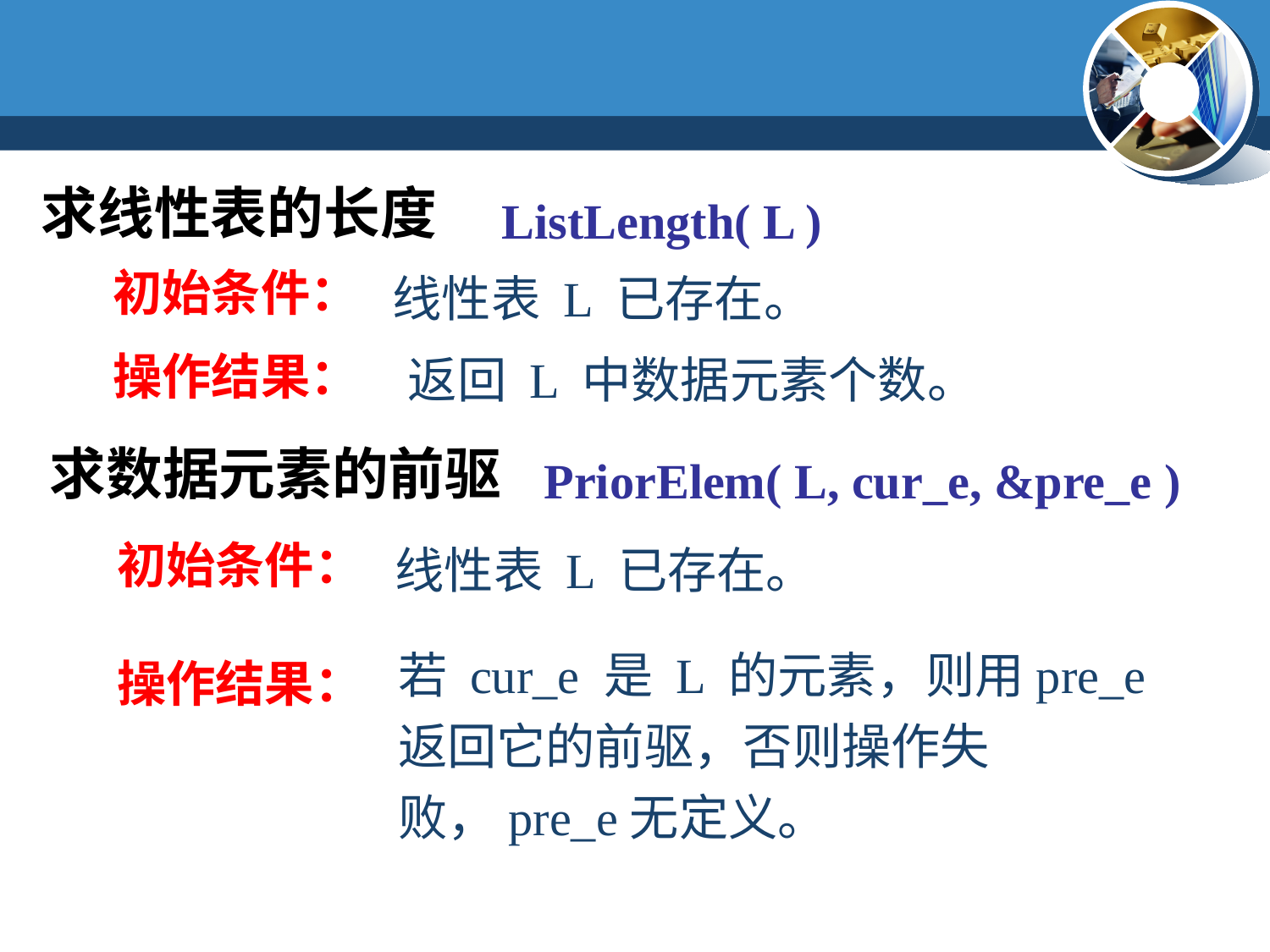

求线性表的长度
ListLength( L )
初始条件：
操作结果：
线性表 L 已存在。
返回 L 中数据元素个数。
求数据元素的前驱
 PriorElem( L, cur_e, &pre_e )

初始条件：

操作结果：
线性表 L 已存在。
若 cur_e 是 L 的元素，则用pre_e  返回它的前驱，否则操作失败，pre_e无定义。